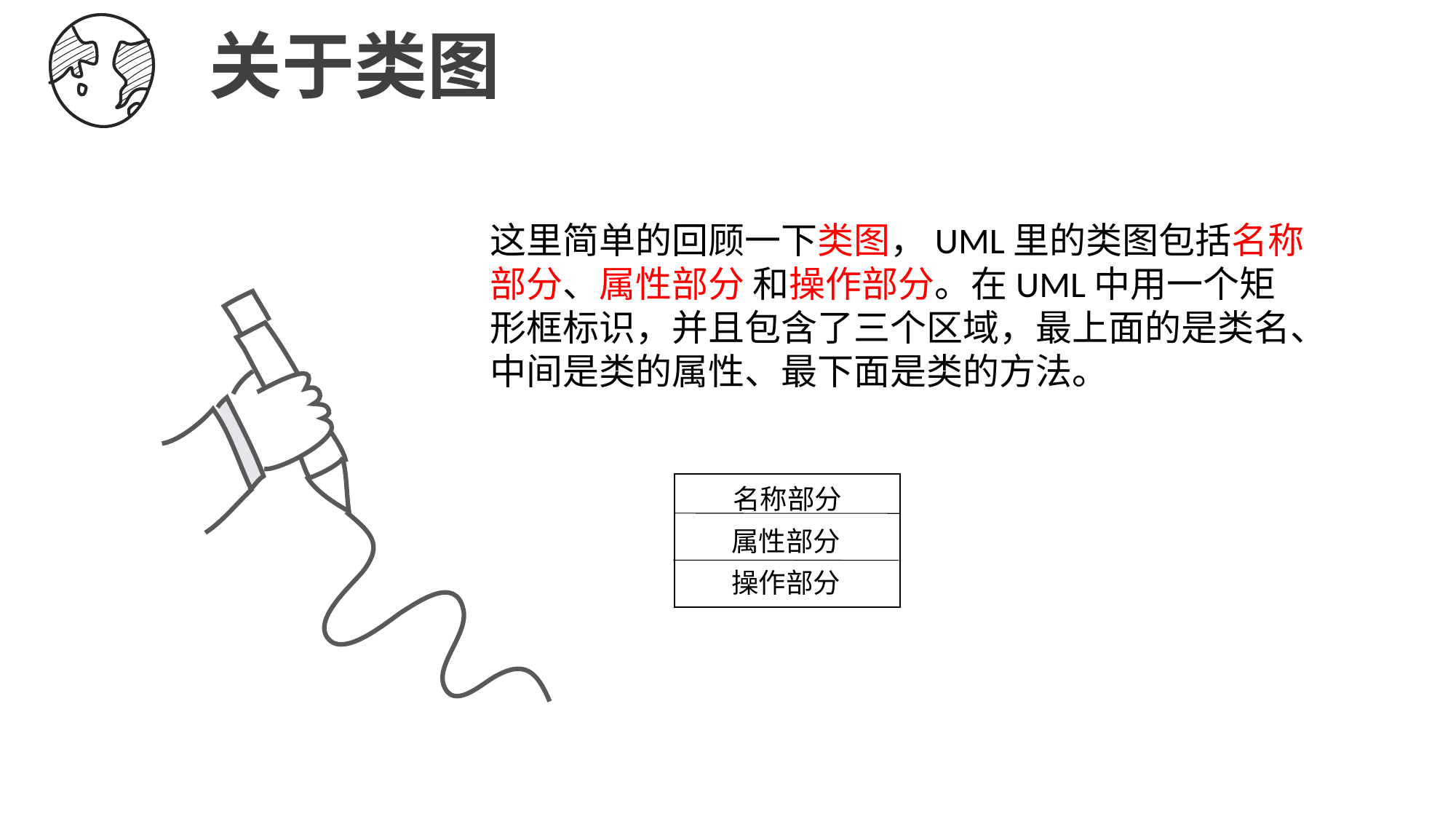

关于类图

这里简单的回顾一下类图，UML里的类图包括名称部分、属性部分 和操作部分。在UML中用一个矩形框标识，并且包含了三个区域，最上面的是类名、中间是类的属性、最下面是类的方法。

名称部分
属性部分
操作部分